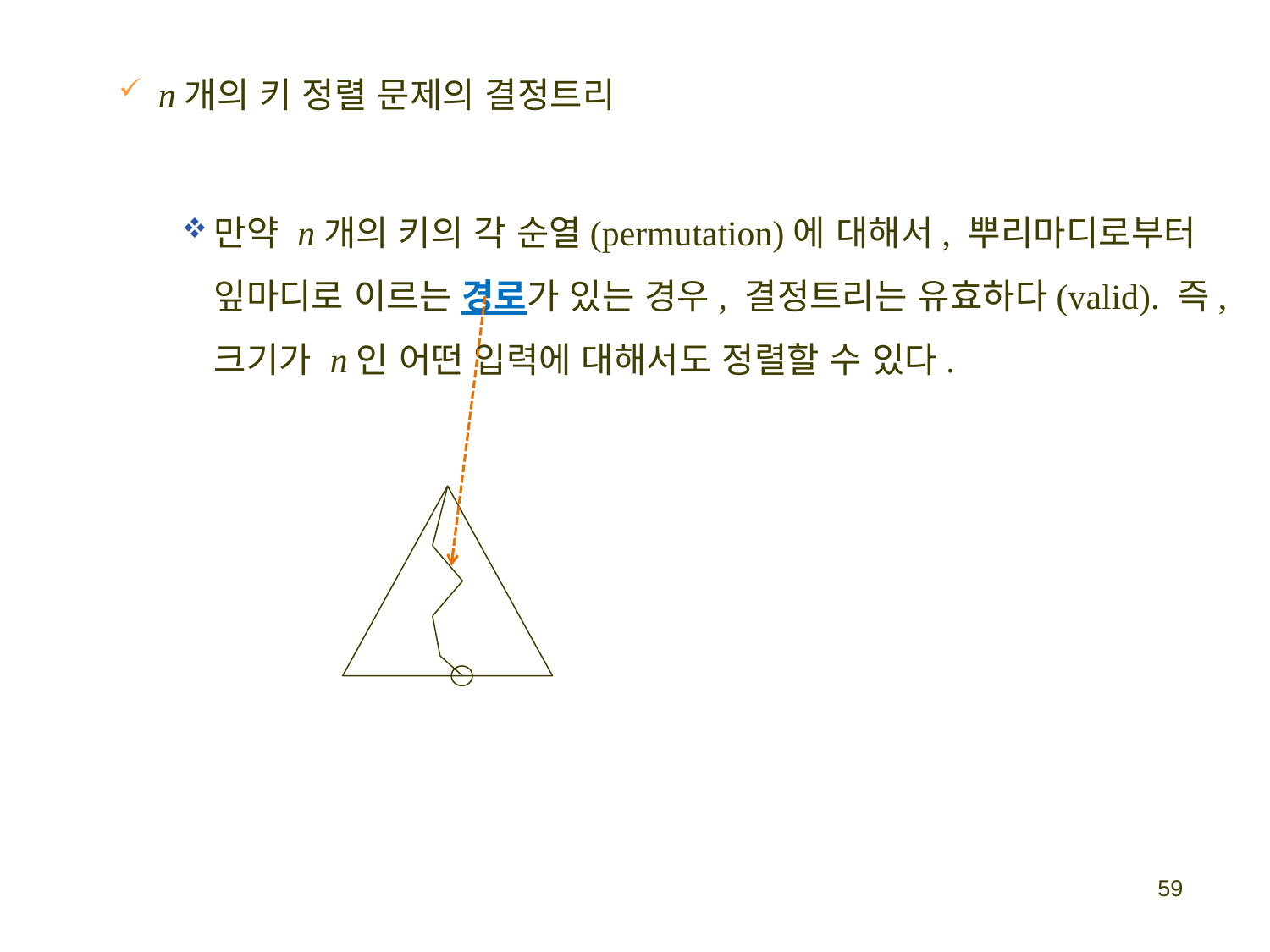

n개의 키 정렬 문제의 결정트리

만약 n개의 키의 각 순열(permutation)에 대해서, 뿌리마디로부터 잎마디로 이르는 경로가 있는 경우, 결정트리는 유효하다(valid). 즉, 크기가 n인 어떤 입력에 대해서도 정렬할 수 있다.

59